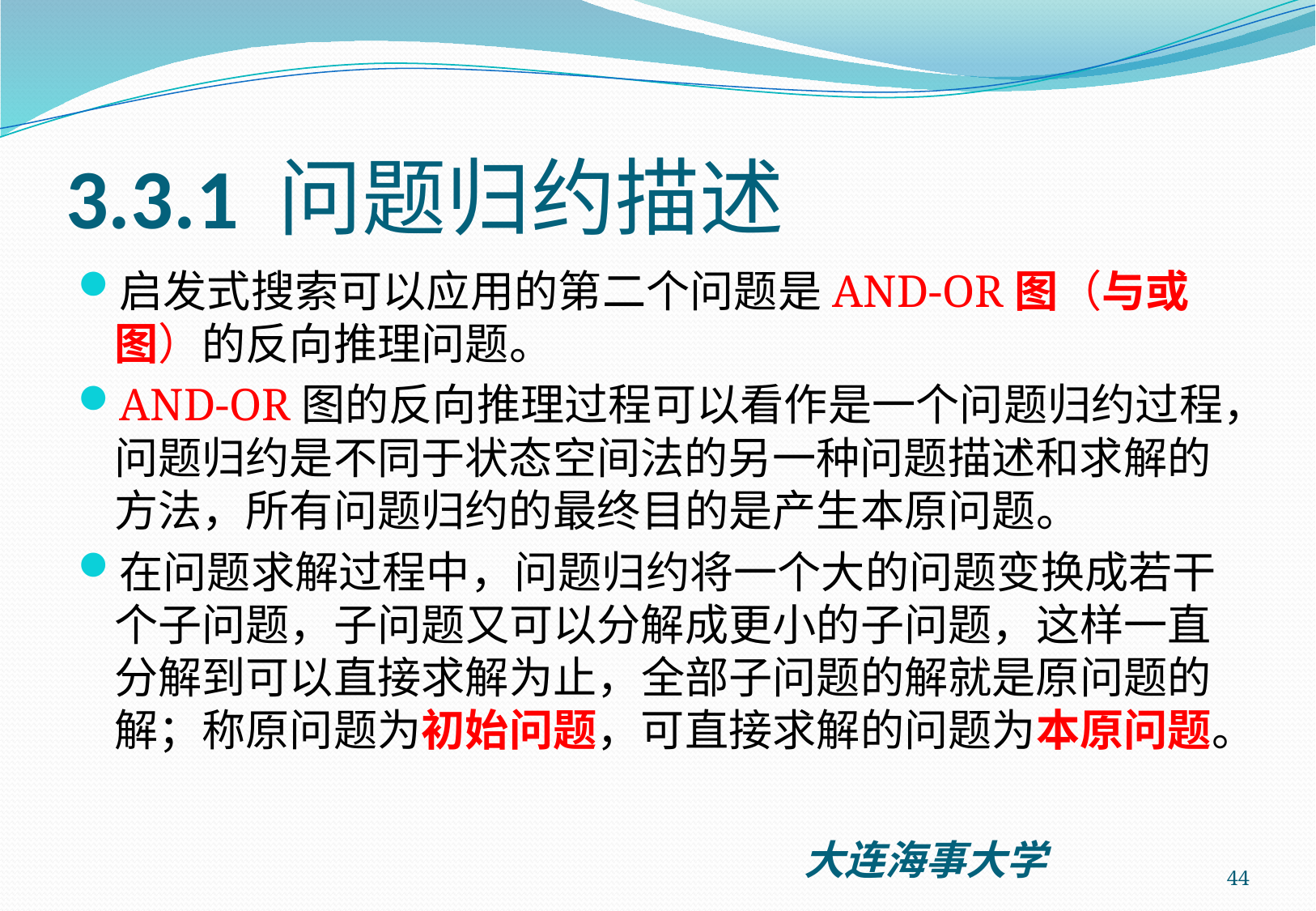

# 3.3.1 问题归约描述
启发式搜索可以应用的第二个问题是AND-OR图（与或图）的反向推理问题。
AND-OR图的反向推理过程可以看作是一个问题归约过程，问题归约是不同于状态空间法的另一种问题描述和求解的方法，所有问题归约的最终目的是产生本原问题。
在问题求解过程中，问题归约将一个大的问题变换成若干个子问题，子问题又可以分解成更小的子问题，这样一直分解到可以直接求解为止，全部子问题的解就是原问题的解；称原问题为初始问题，可直接求解的问题为本原问题。
44